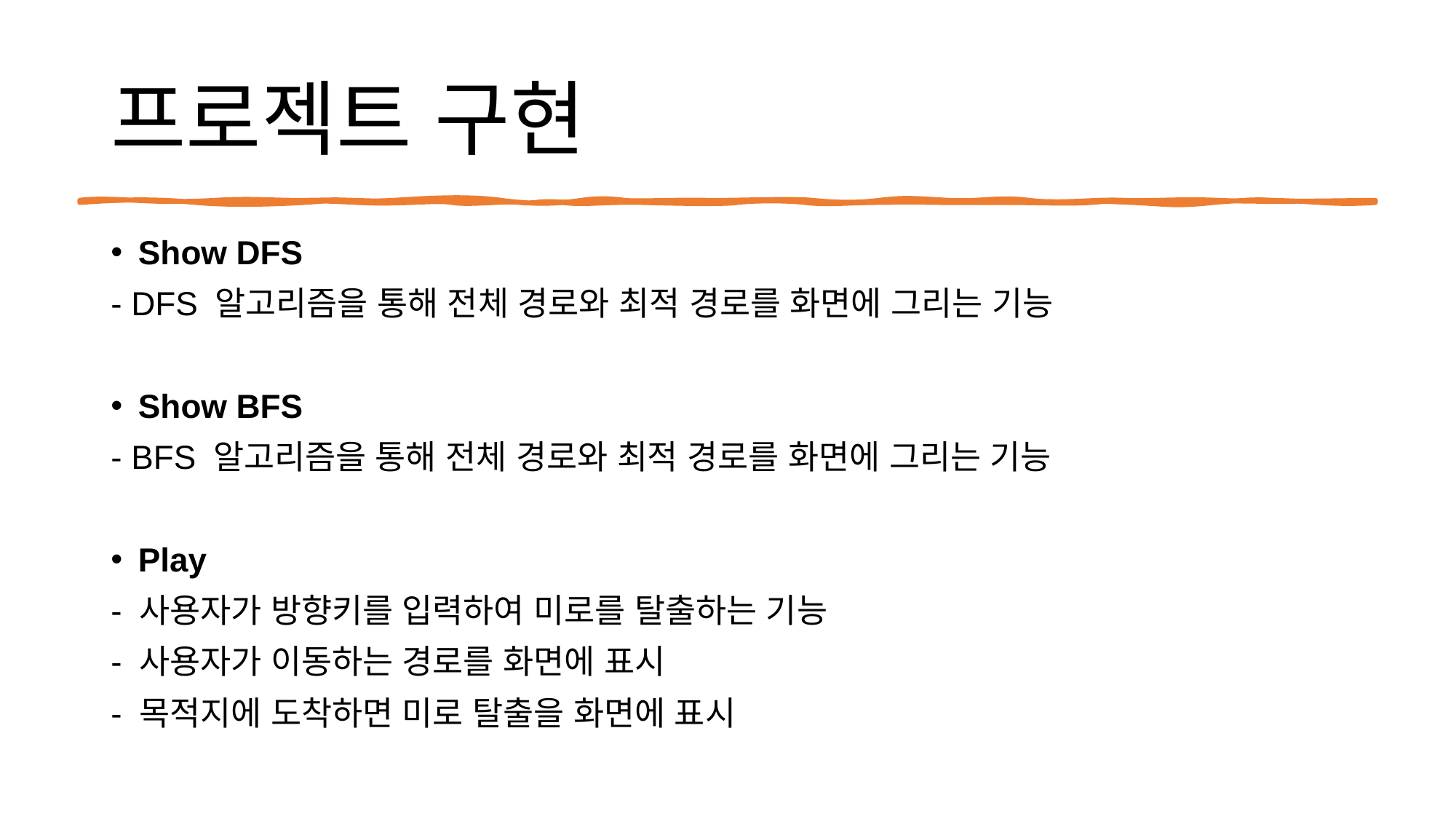

# 프로젝트 구현

Show DFS
- DFS 알고리즘을 통해 전체 경로와 최적 경로를 화면에 그리는 기능

Show BFS
- BFS 알고리즘을 통해 전체 경로와 최적 경로를 화면에 그리는 기능

Play
- 사용자가 방향키를 입력하여 미로를 탈출하는 기능
- 사용자가 이동하는 경로를 화면에 표시
- 목적지에 도착하면 미로 탈출을 화면에 표시